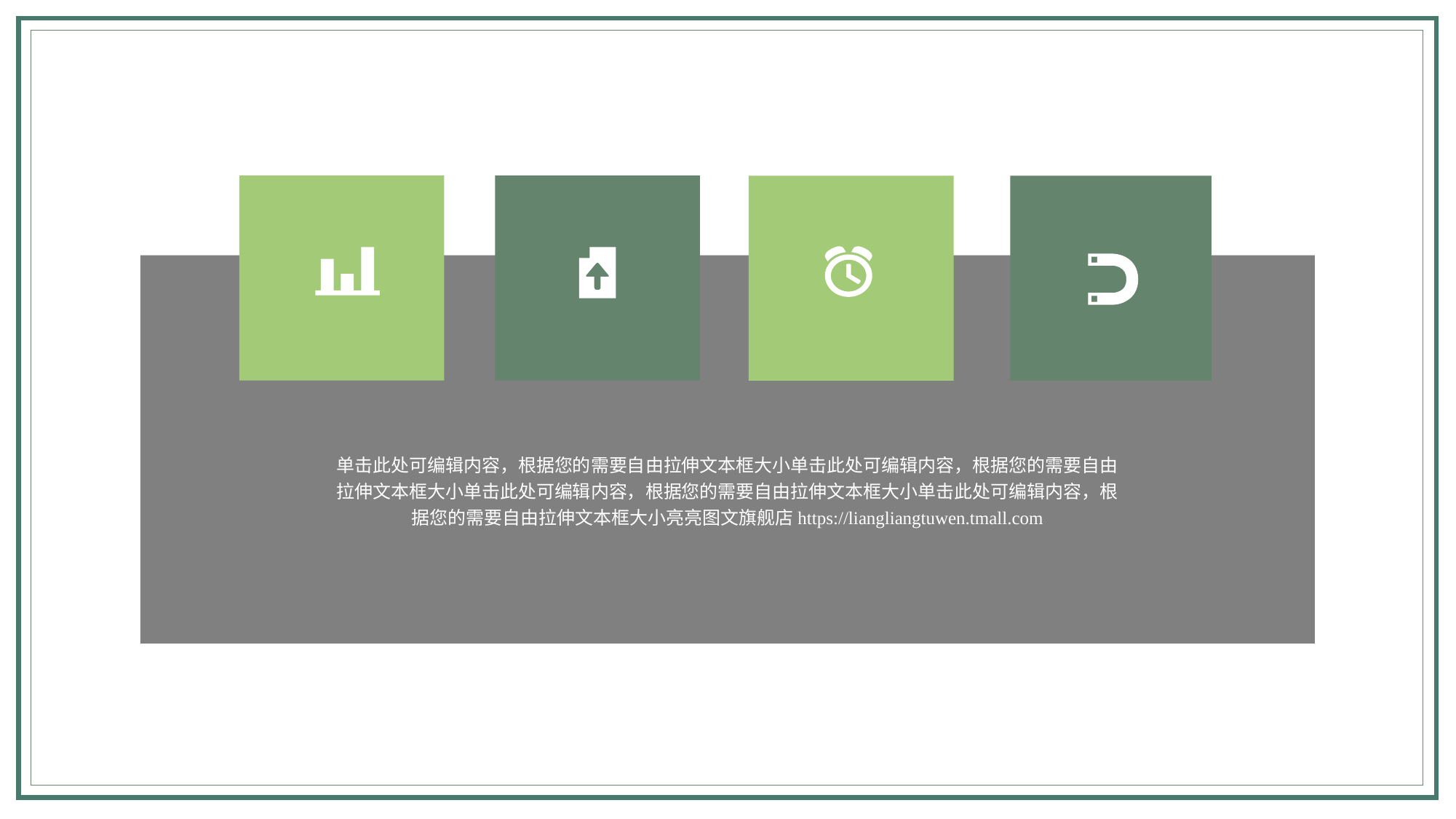

单击此处可编辑内容，根据您的需要自由拉伸文本框大小单击此处可编辑内容，根据您的需要自由拉伸文本框大小单击此处可编辑内容，根据您的需要自由拉伸文本框大小单击此处可编辑内容，根据您的需要自由拉伸文本框大小亮亮图文旗舰店https://liangliangtuwen.tmall.com